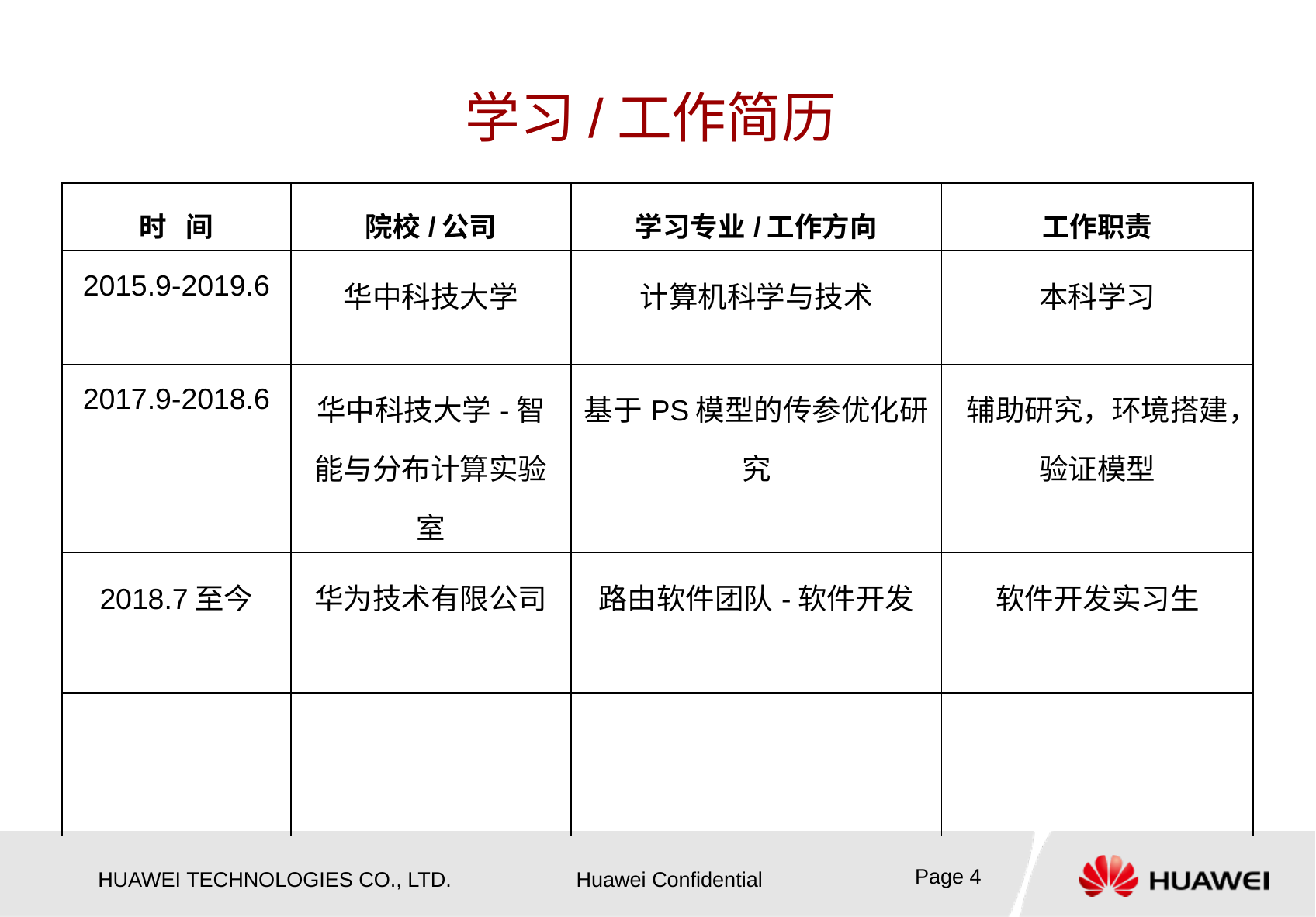

# 学习/工作简历
| 时 间 | 院校/公司 | 学习专业/工作方向 | 工作职责 |
| --- | --- | --- | --- |
| 2015.9-2019.6 | 华中科技大学 | 计算机科学与技术 | 本科学习 |
| 2017.9-2018.6 | 华中科技大学-智能与分布计算实验室 | 基于PS模型的传参优化研究 | 辅助研究，环境搭建，验证模型 |
| 2018.7至今 | 华为技术有限公司 | 路由软件团队-软件开发 | 软件开发实习生 |
|  |  |  |  |
Page 4